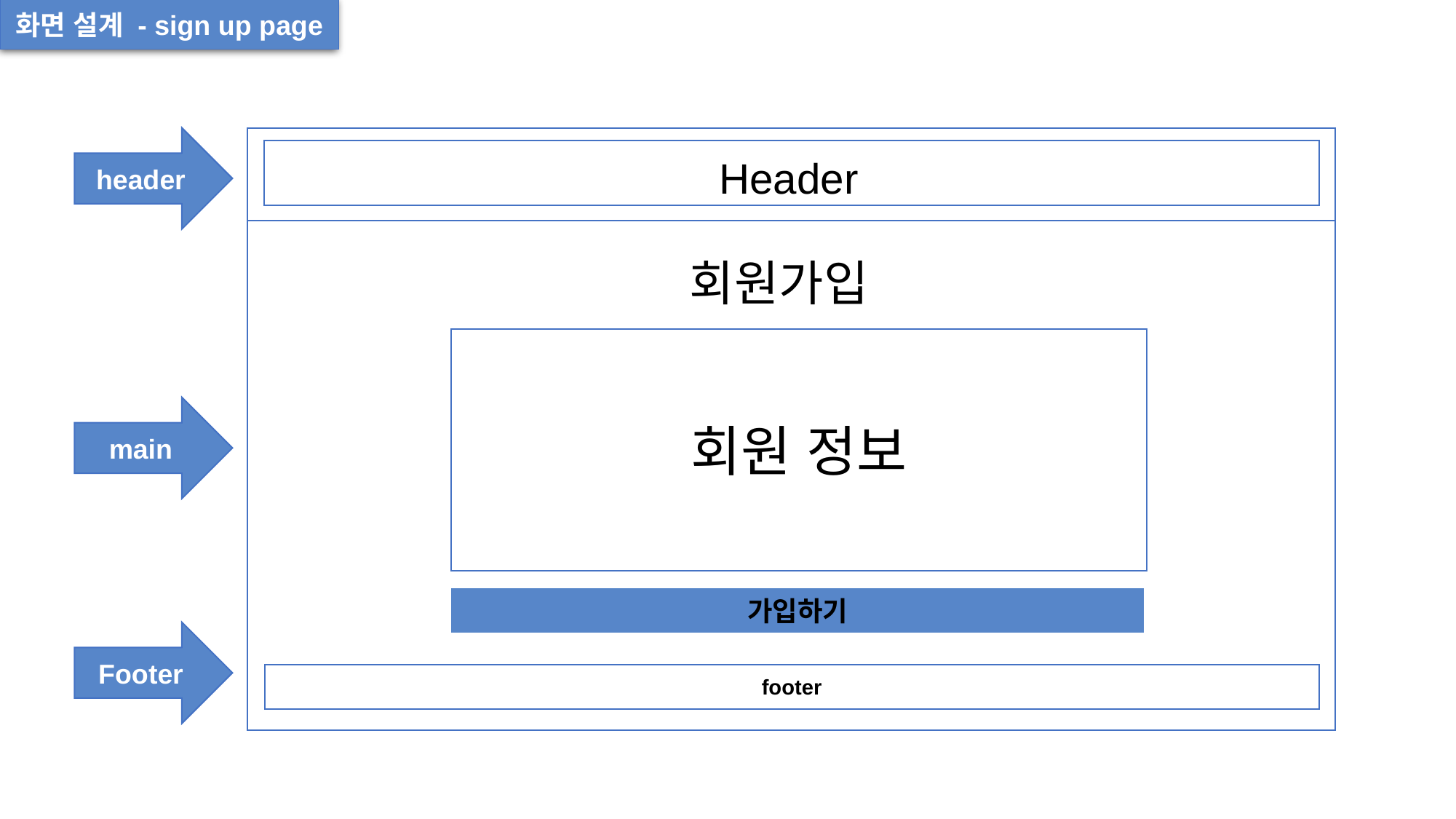

화면 설계 - sign up page
header

g
Header

회원가입
회원 정보
main
가입하기
Footer
footer